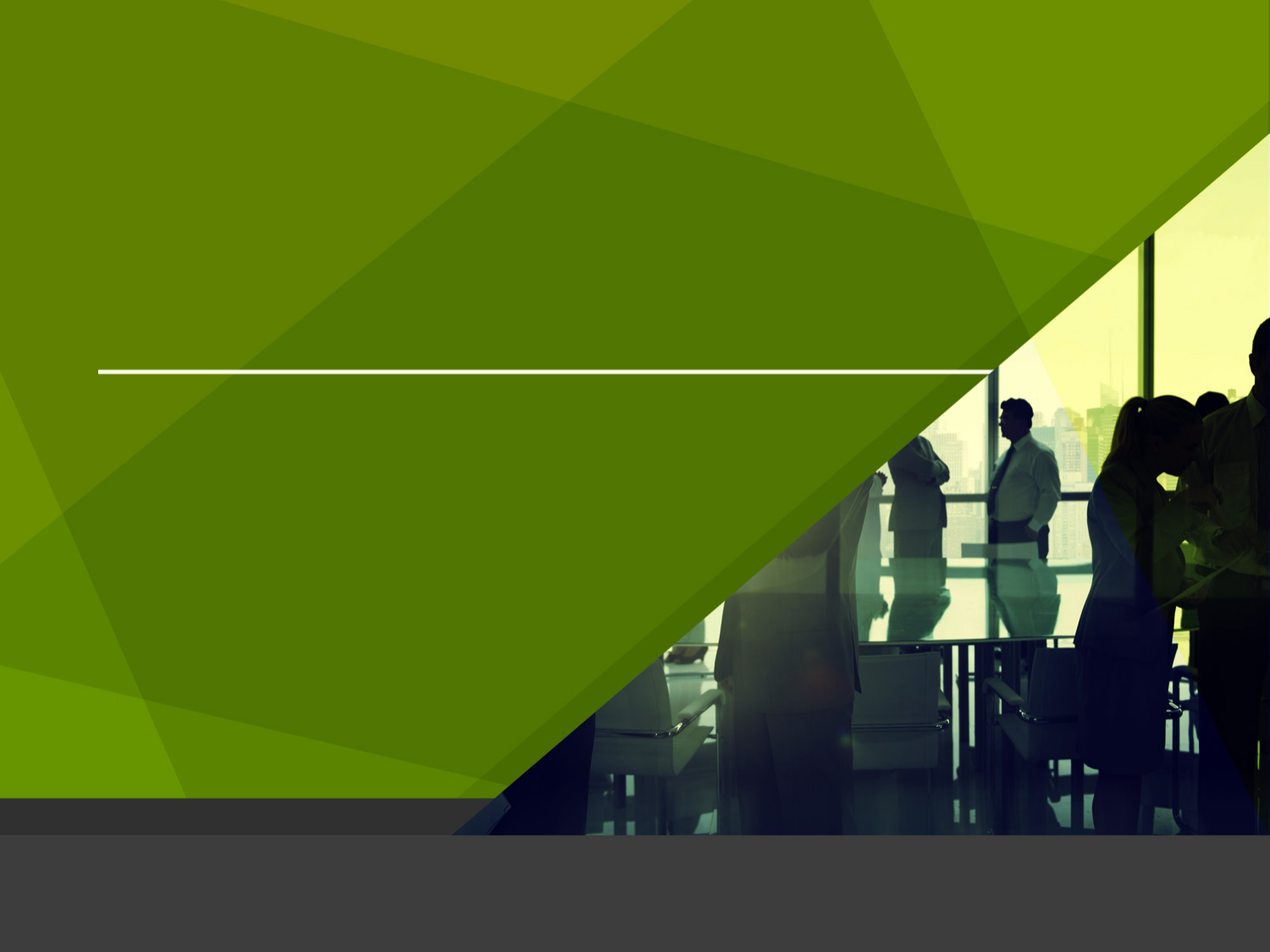

# 편의점 재고 관리 시스템
2조 우승

201910689 오상민
201910705 정찬윤